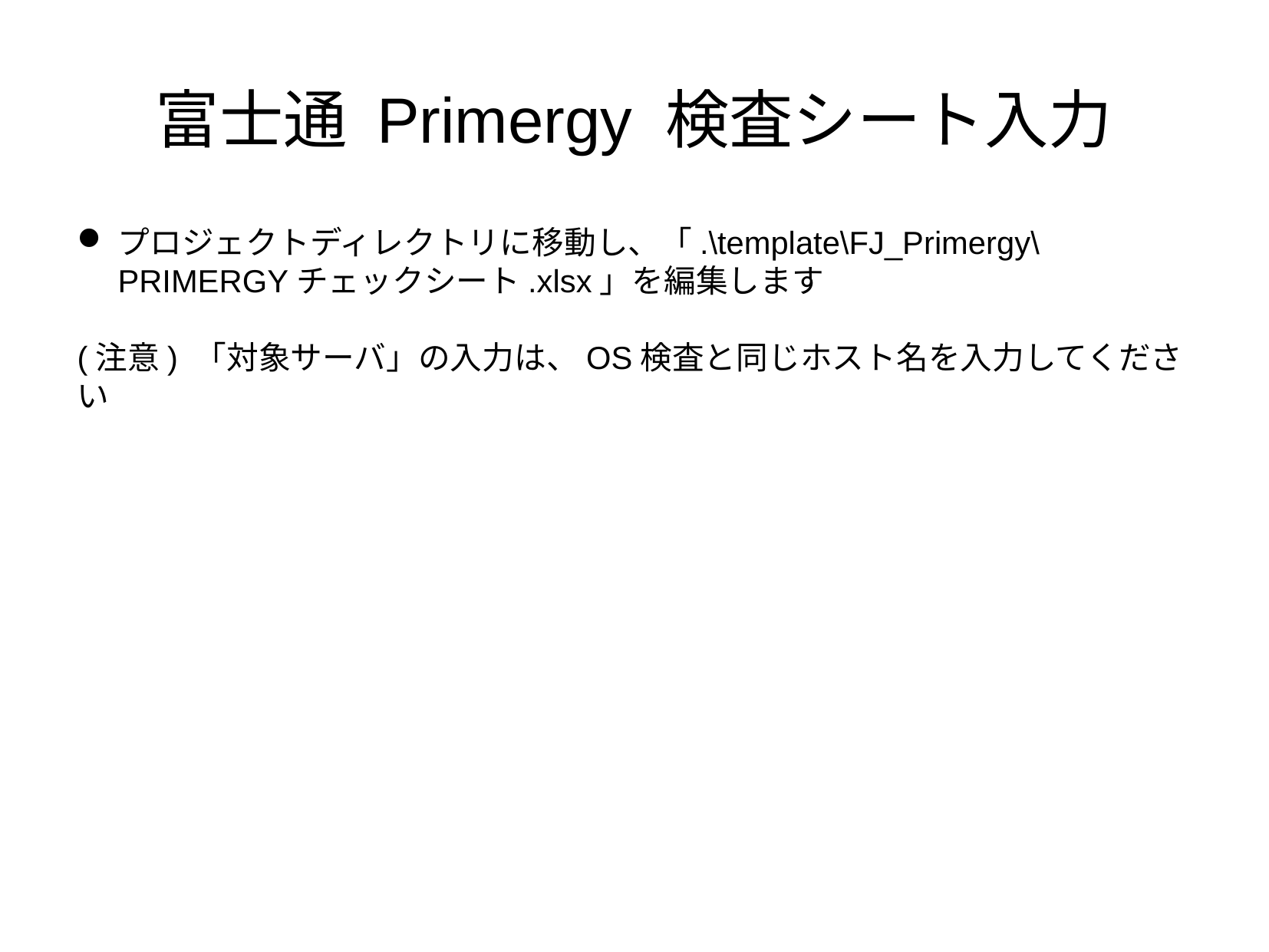

富士通 Primergy 検査シート入力
プロジェクトディレクトリに移動し、「.\template\FJ_Primergy\PRIMERGYチェックシート.xlsx」を編集します
(注意) 「対象サーバ」の入力は、OS検査と同じホスト名を入力してください